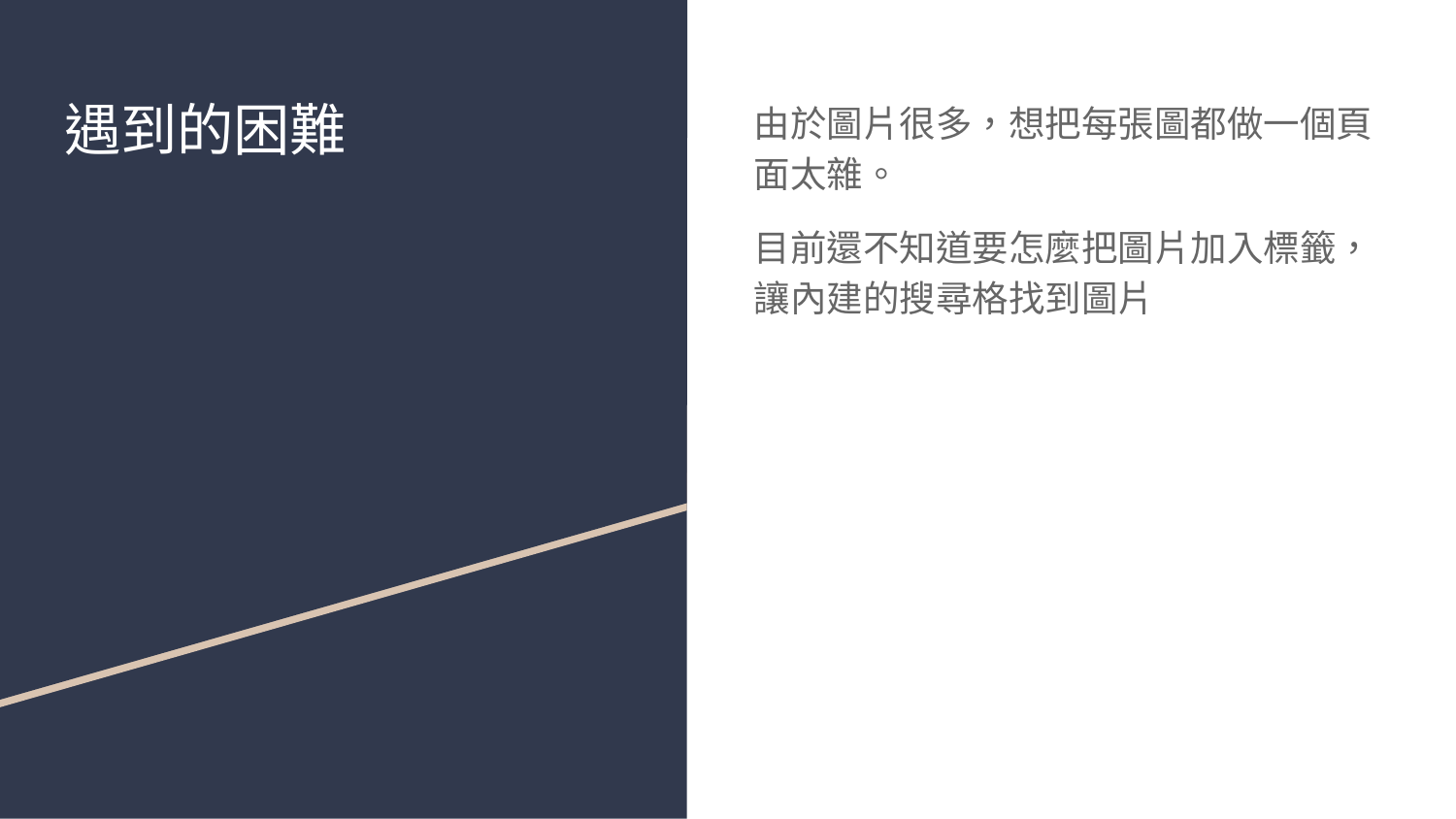

# 遇到的困難
由於圖片很多，想把每張圖都做一個頁面太雜。
目前還不知道要怎麼把圖片加入標籤，讓內建的搜尋格找到圖片